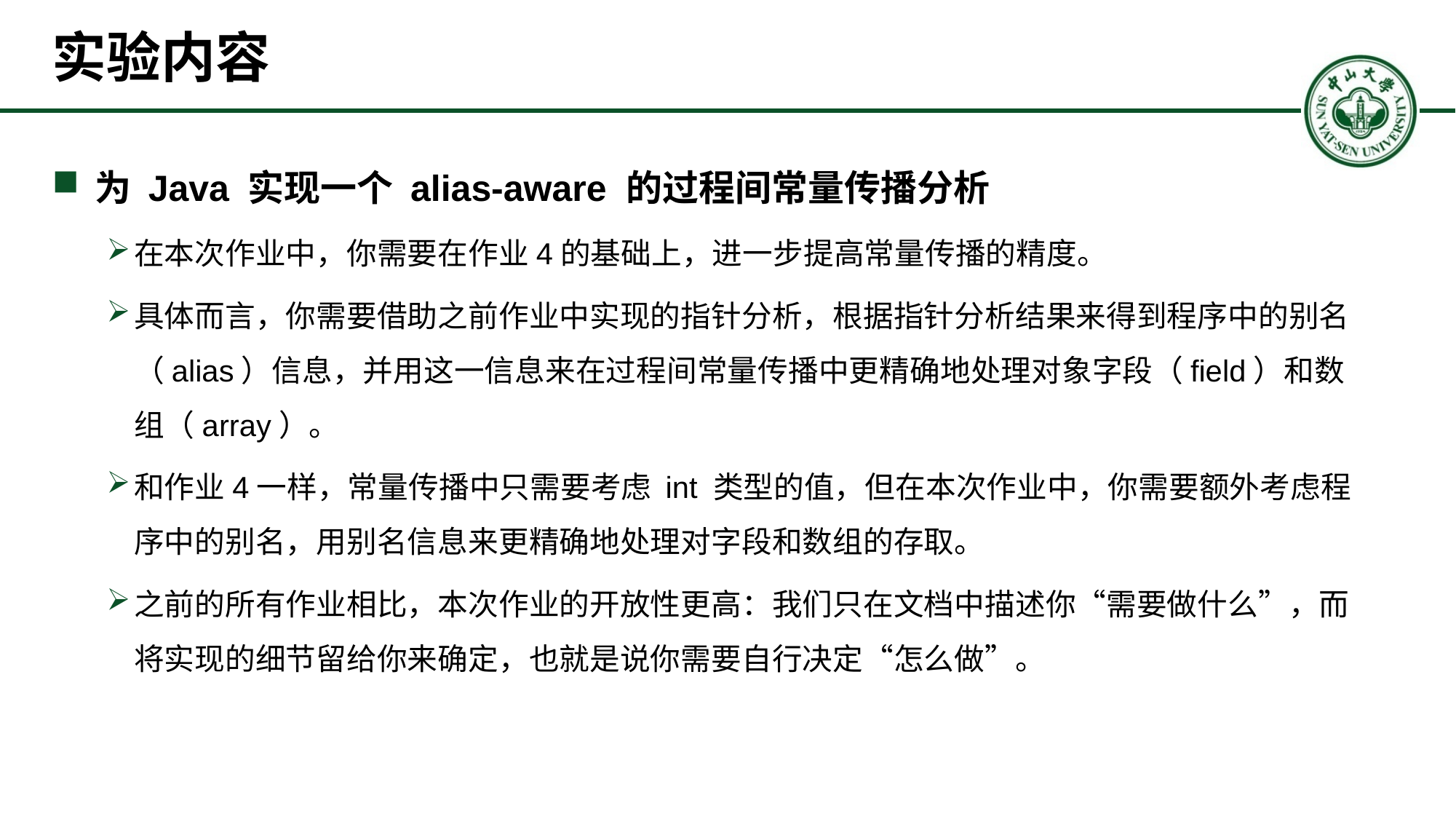

# 实验内容
为 Java 实现一个 alias-aware 的过程间常量传播分析
在本次作业中，你需要在作业4的基础上，进一步提高常量传播的精度。
具体而言，你需要借助之前作业中实现的指针分析，根据指针分析结果来得到程序中的别名（alias）信息，并用这一信息来在过程间常量传播中更精确地处理对象字段（field）和数组（array）。
和作业4一样，常量传播中只需要考虑 int 类型的值，但在本次作业中，你需要额外考虑程序中的别名，用别名信息来更精确地处理对字段和数组的存取。
之前的所有作业相比，本次作业的开放性更高：我们只在文档中描述你“需要做什么”，而将实现的细节留给你来确定，也就是说你需要自行决定“怎么做”。